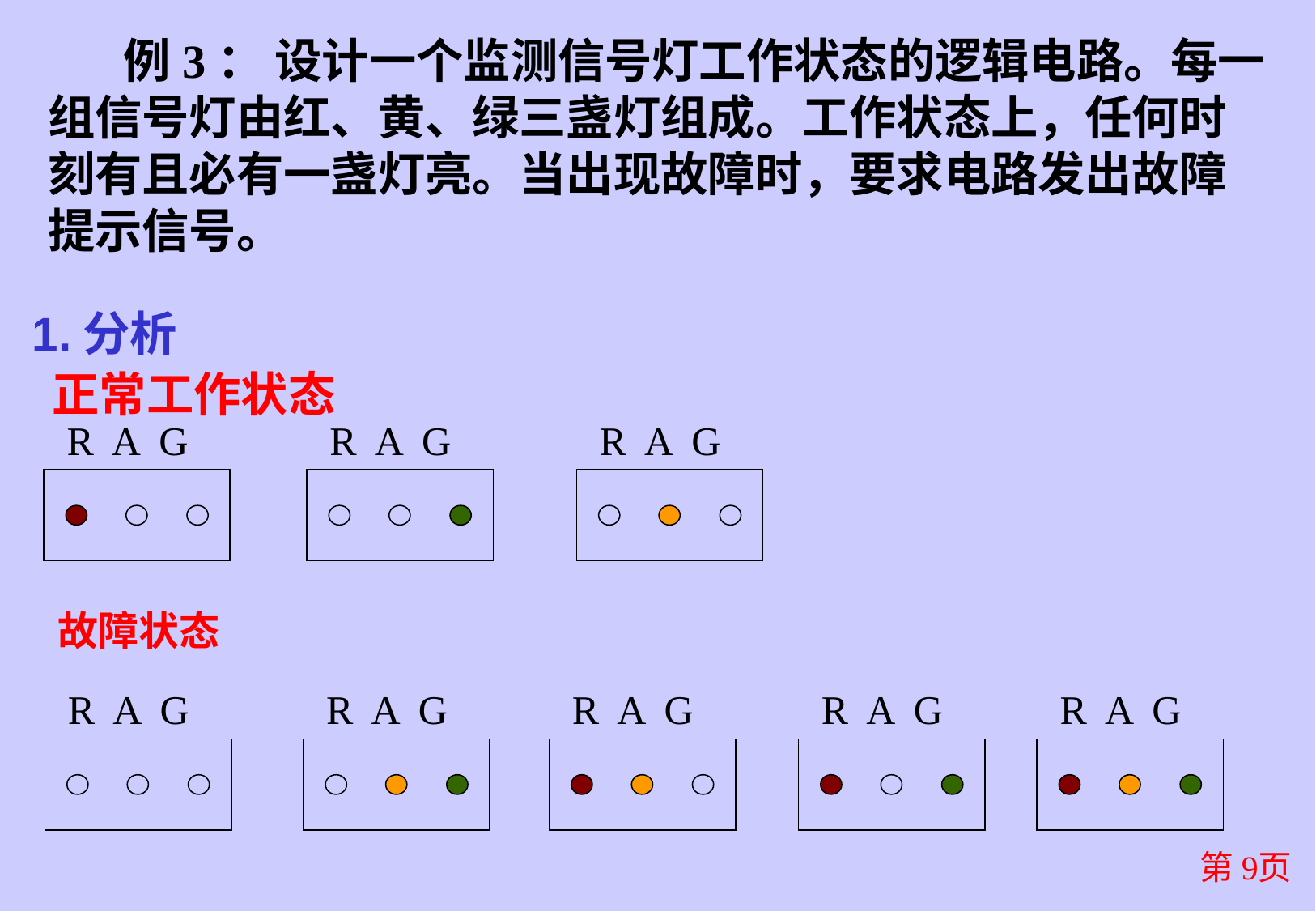

例3： 设计一个监测信号灯工作状态的逻辑电路。每一组信号灯由红、黄、绿三盏灯组成。工作状态上，任何时刻有且必有一盏灯亮。当出现故障时，要求电路发出故障提示信号。
1.分析
正常工作状态
R  A  G

R  A  G

R  A  G

故障状态
R  A  G

R  A  G

R  A  G

R  A  G

R  A  G

第9页